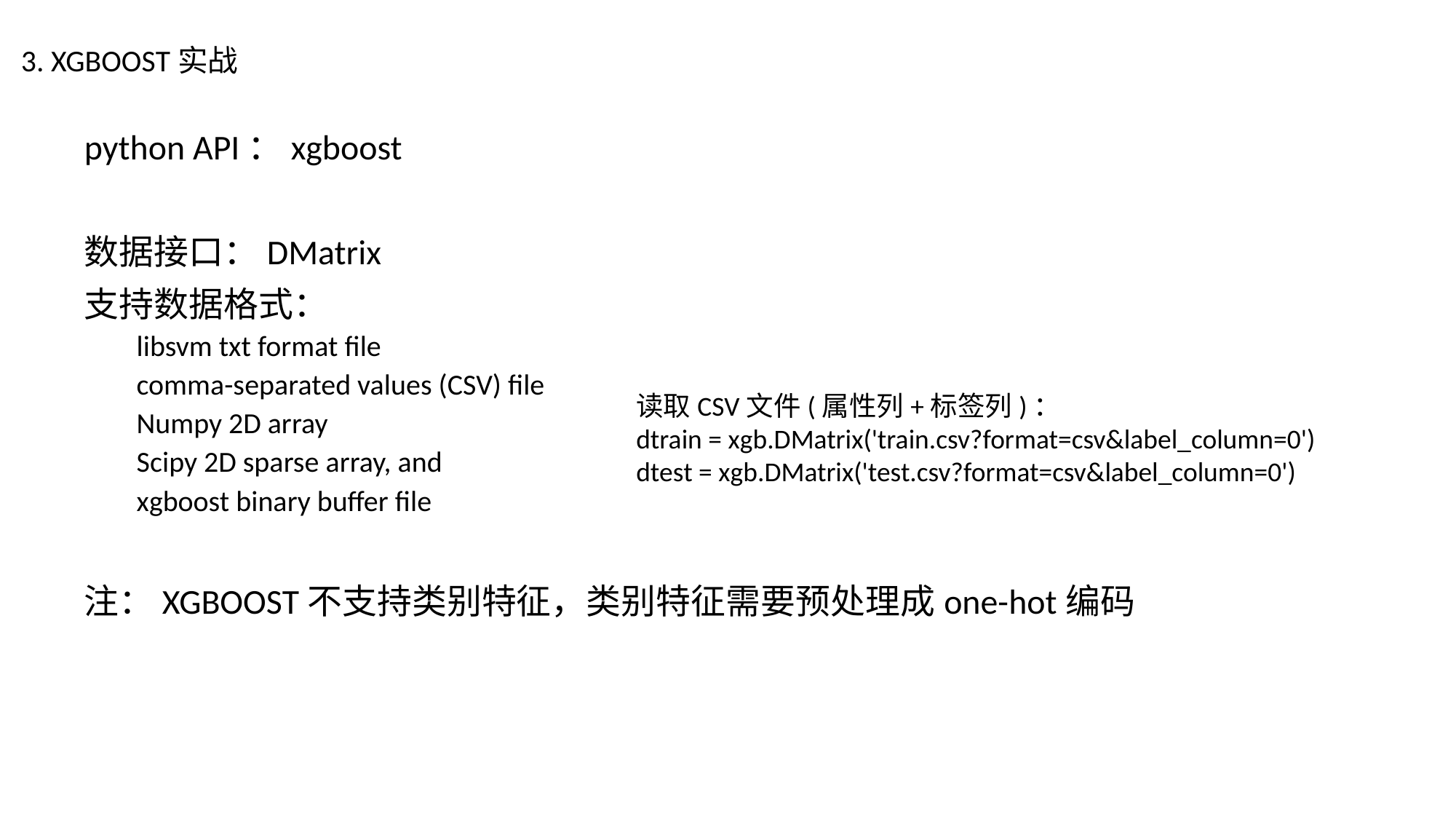

# 3. XGBOOST实战
python API：xgboost

数据接口：DMatrix
支持数据格式：
libsvm txt format file
comma-separated values (CSV) file
Numpy 2D array
Scipy 2D sparse array, and
xgboost binary buffer file

注：XGBOOST不支持类别特征，类别特征需要预处理成one-hot编码

读取CSV文件(属性列+标签列)：
dtrain = xgb.DMatrix('train.csv?format=csv&label_column=0')
dtest = xgb.DMatrix('test.csv?format=csv&label_column=0')